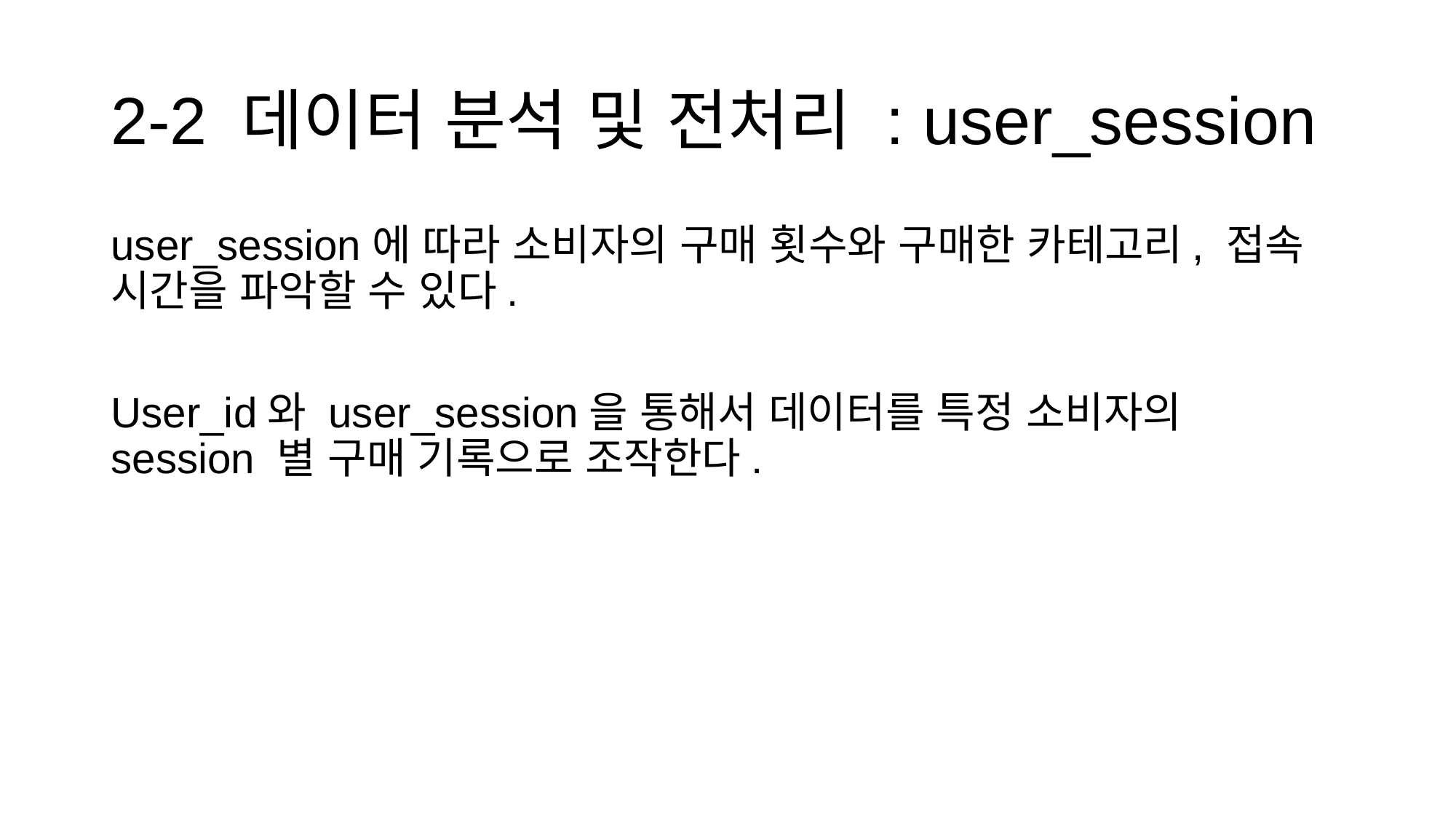

# 2-2 데이터 분석 및 전처리 : user_session
user_session에 따라 소비자의 구매 횟수와 구매한 카테고리, 접속 시간을 파악할 수 있다.

User_id와 user_session을 통해서 데이터를 특정 소비자의 session 별 구매 기록으로 조작한다.